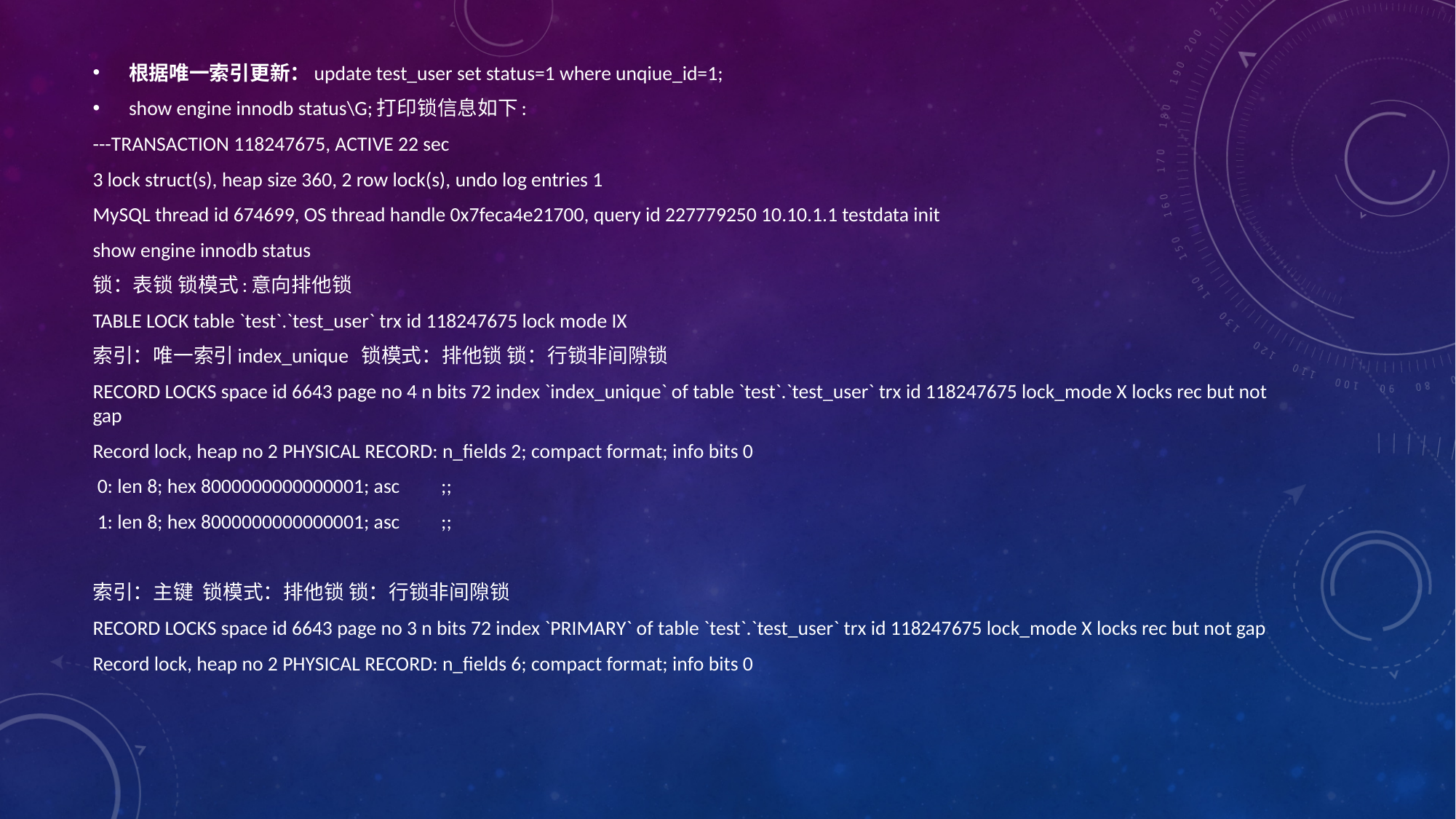

根据唯一索引更新：update test_user set status=1 where unqiue_id=1;
show engine innodb status\G;打印锁信息如下:
---TRANSACTION 118247675, ACTIVE 22 sec
3 lock struct(s), heap size 360, 2 row lock(s), undo log entries 1
MySQL thread id 674699, OS thread handle 0x7feca4e21700, query id 227779250 10.10.1.1 testdata init
show engine innodb status
锁：表锁 锁模式:意向排他锁
TABLE LOCK table `test`.`test_user` trx id 118247675 lock mode IX
索引：唯一索引index_unique  锁模式：排他锁 锁：行锁非间隙锁
RECORD LOCKS space id 6643 page no 4 n bits 72 index `index_unique` of table `test`.`test_user` trx id 118247675 lock_mode X locks rec but not gap
Record lock, heap no 2 PHYSICAL RECORD: n_fields 2; compact format; info bits 0
 0: len 8; hex 8000000000000001; asc         ;;
 1: len 8; hex 8000000000000001; asc         ;;

索引：主键  锁模式：排他锁 锁：行锁非间隙锁
RECORD LOCKS space id 6643 page no 3 n bits 72 index `PRIMARY` of table `test`.`test_user` trx id 118247675 lock_mode X locks rec but not gap
Record lock, heap no 2 PHYSICAL RECORD: n_fields 6; compact format; info bits 0